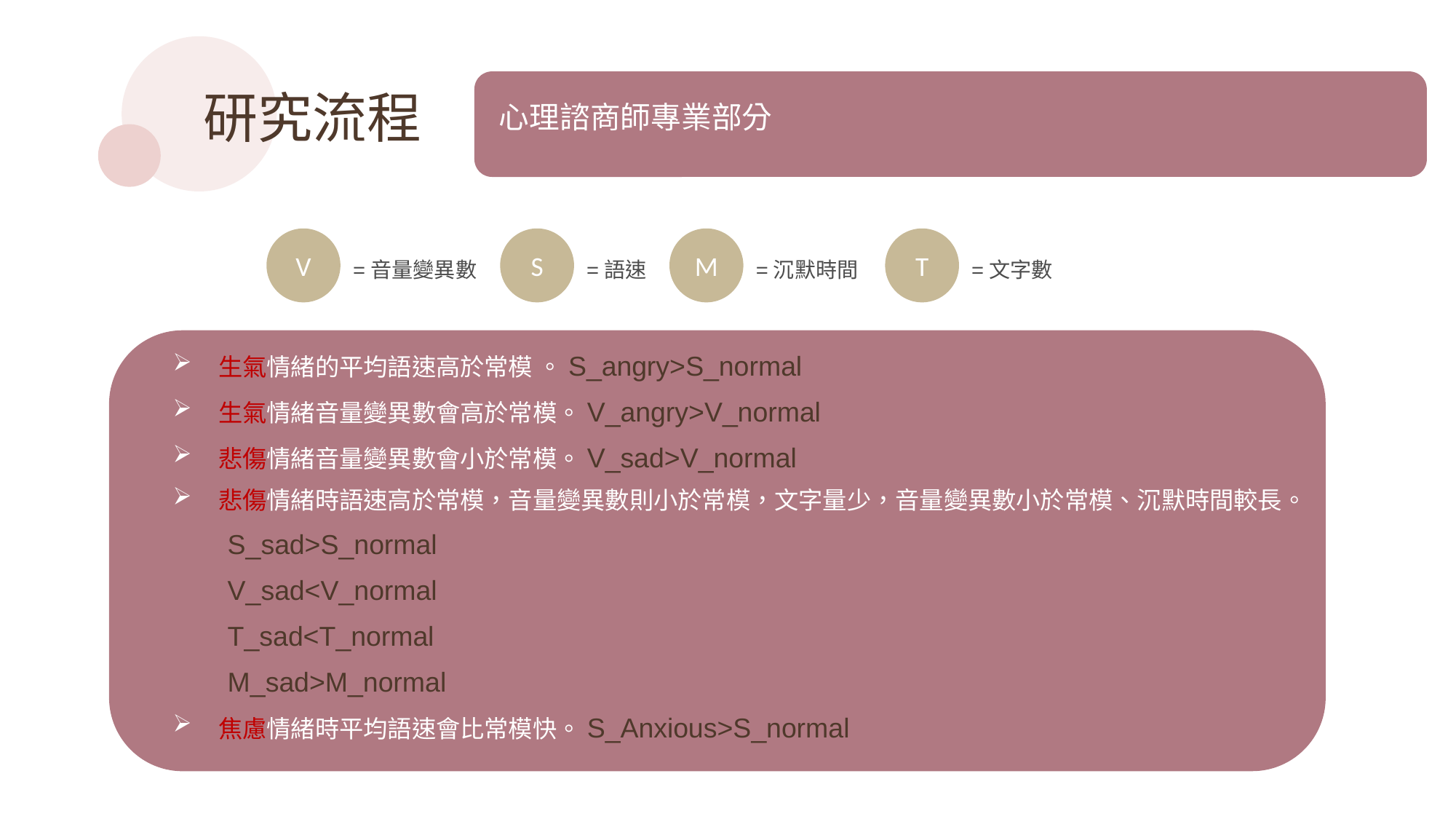

心理諮商師專業部分
研究流程

V
=音量變異數
S
=語速
T
=文字數
M
=沉默時間

 生氣情緒的平均語速高於常模 。S_angry>S_normal
 生氣情緒音量變異數會高於常模。V_angry>V_normal
 悲傷情緒音量變異數會小於常模。V_sad>V_normal
 悲傷情緒時語速高於常模，音量變異數則小於常模，文字量少，音量變異數小於常模、沉默時間較長。
S_sad>S_normal
V_sad<V_normal
T_sad<T_normal
M_sad>M_normal
 焦慮情緒時平均語速會比常模快。S_Anxious>S_normal